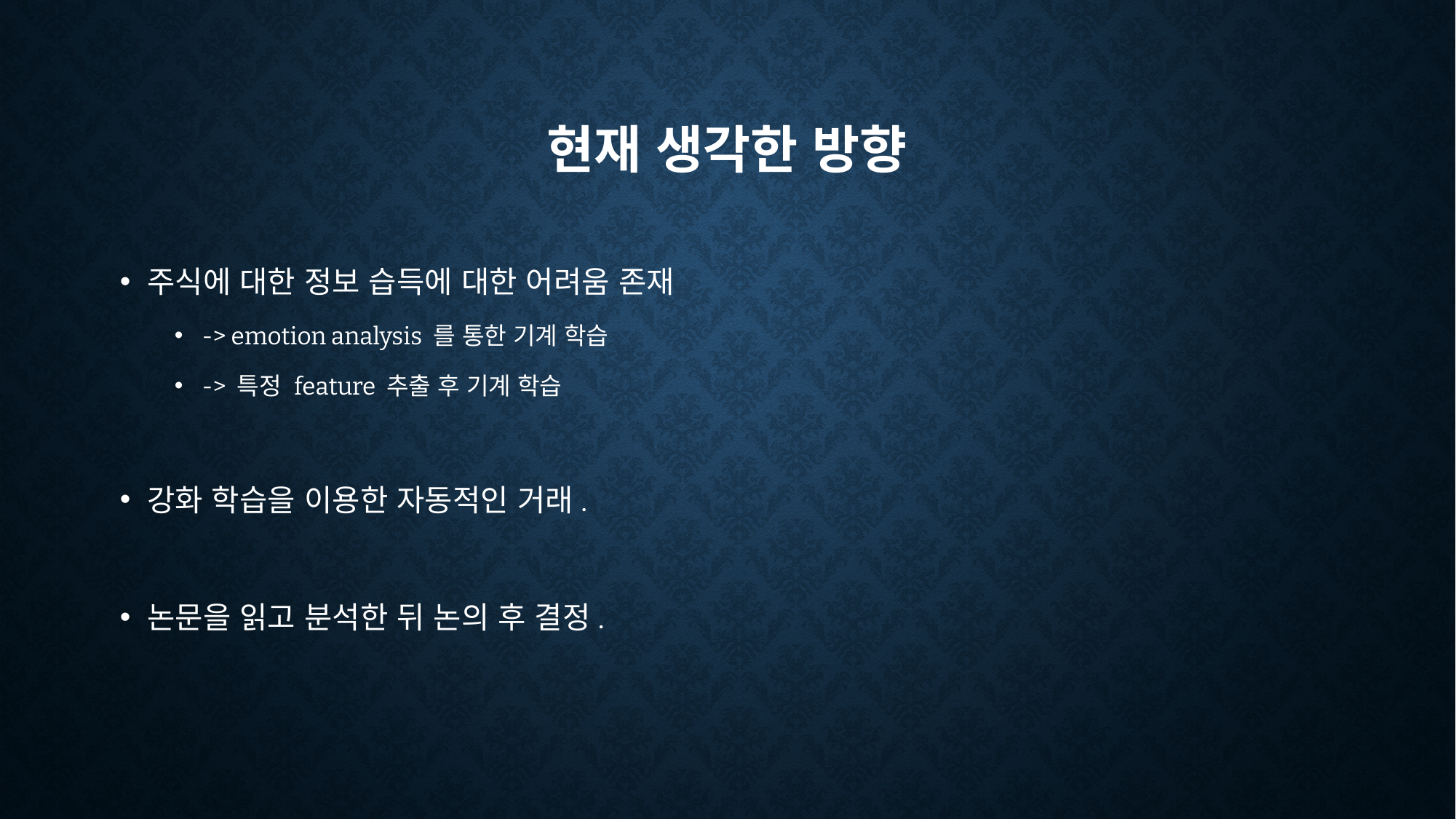

# 현재 생각한 방향
주식에 대한 정보 습득에 대한 어려움 존재
-> emotion analysis 를 통한 기계 학습
-> 특정 feature 추출 후 기계 학습

강화 학습을 이용한 자동적인 거래.

논문을 읽고 분석한 뒤 논의 후 결정.